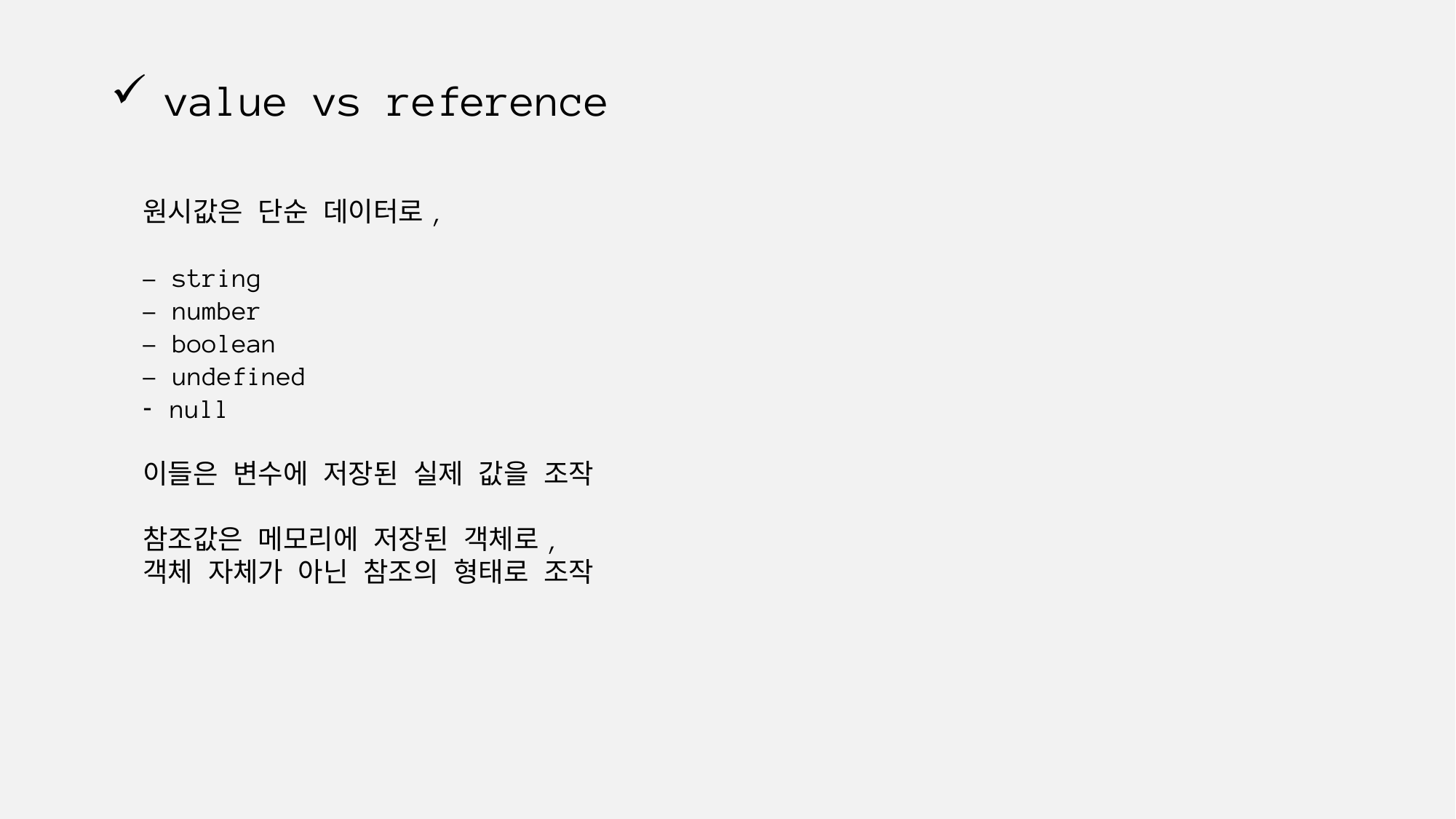

# value vs reference
원시값은 단순 데이터로,

- string
- number
- boolean
- undefined
null

이들은 변수에 저장된 실제 값을 조작

참조값은 메모리에 저장된 객체로,
객체 자체가 아닌 참조의 형태로 조작